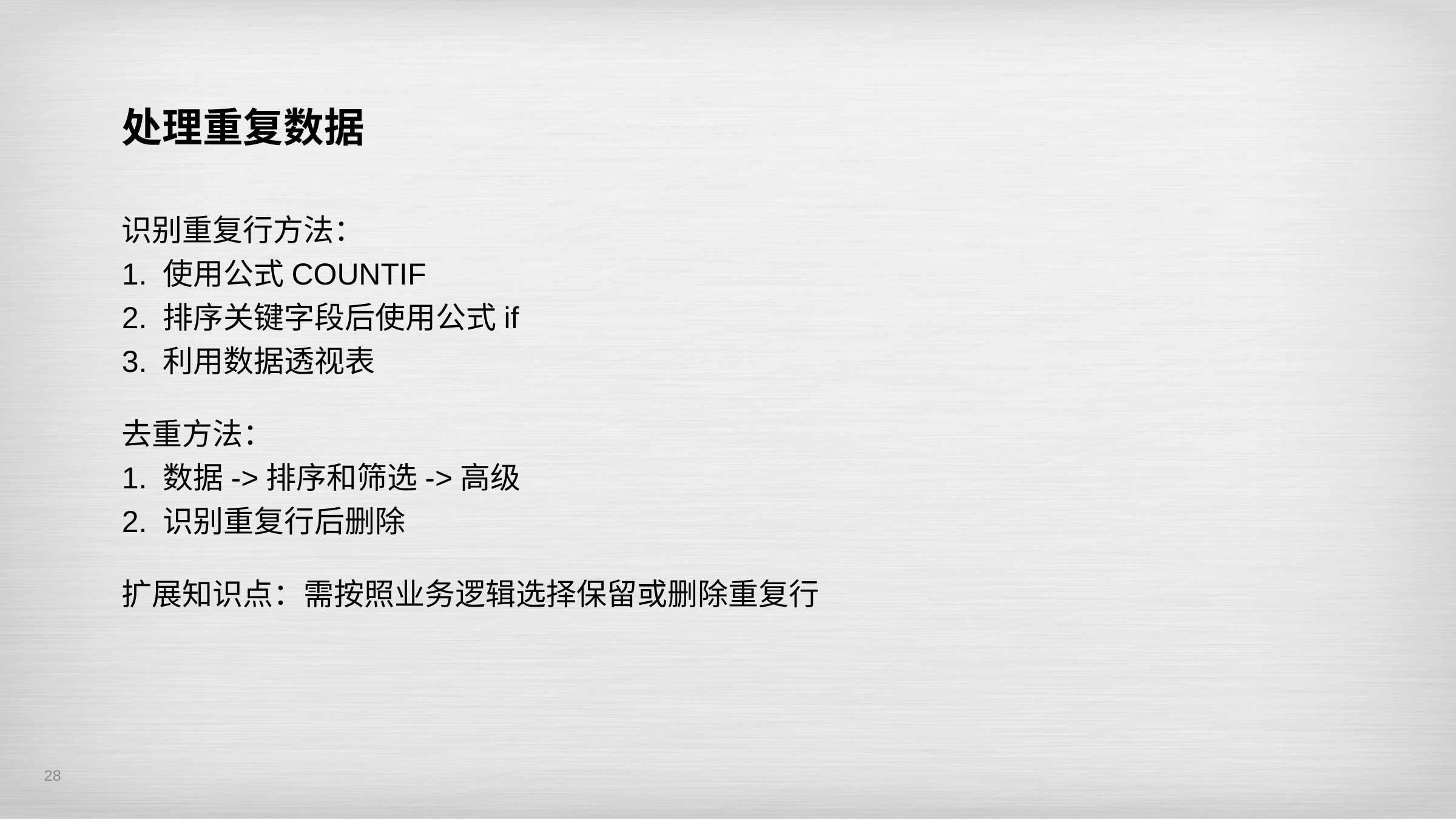

处理重复数据
识别重复行方法：
1. 使用公式COUNTIF
2. 排序关键字段后使用公式if
3. 利用数据透视表

去重方法：
1. 数据->排序和筛选->高级
2. 识别重复行后删除

扩展知识点：需按照业务逻辑选择保留或删除重复行